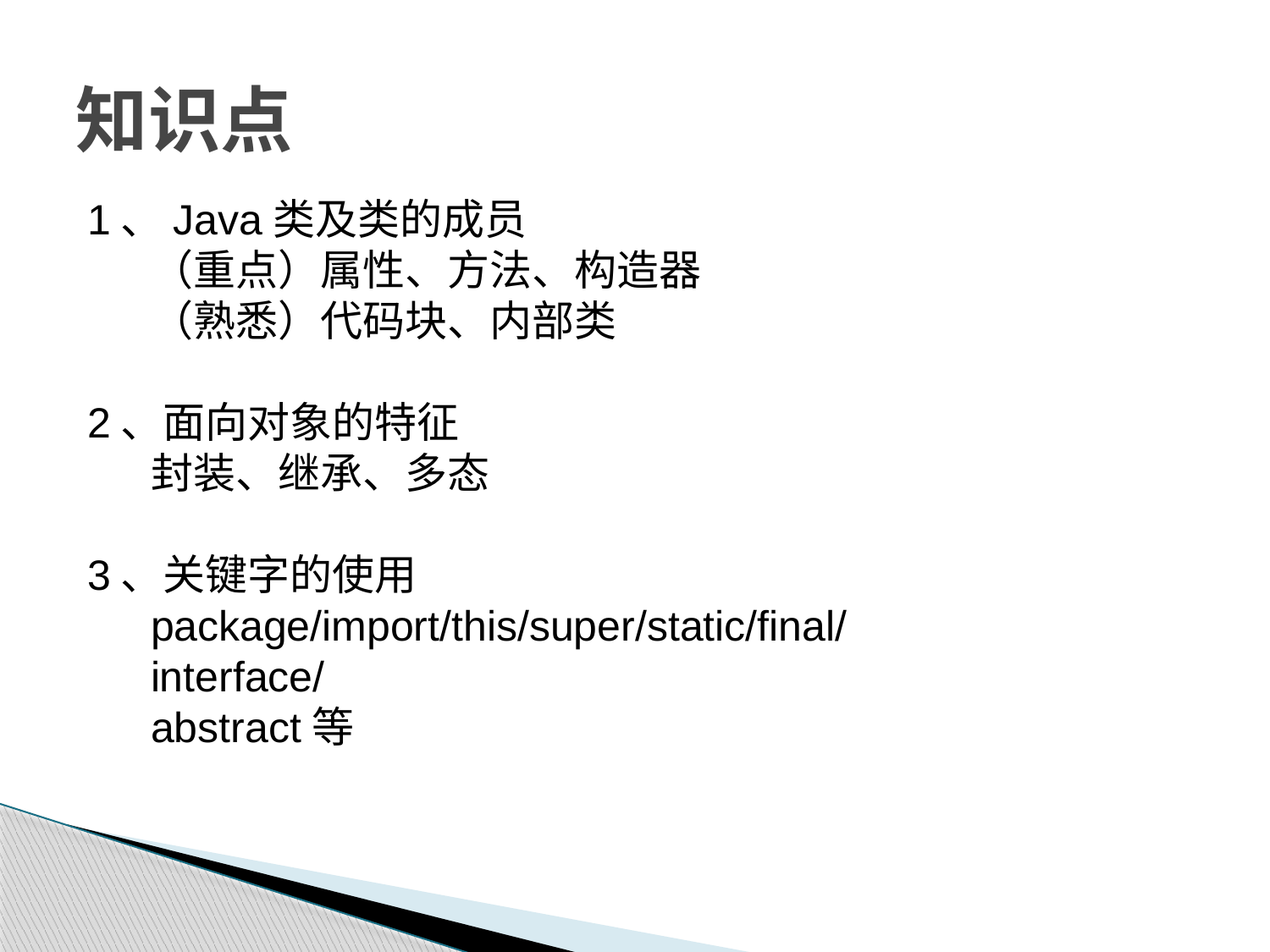

# 知识点
1、Java类及类的成员
（重点）属性、方法、构造器
（熟悉）代码块、内部类

2、面向对象的特征
封装、继承、多态

3、关键字的使用
package/import/this/super/static/final/interface/
abstract等